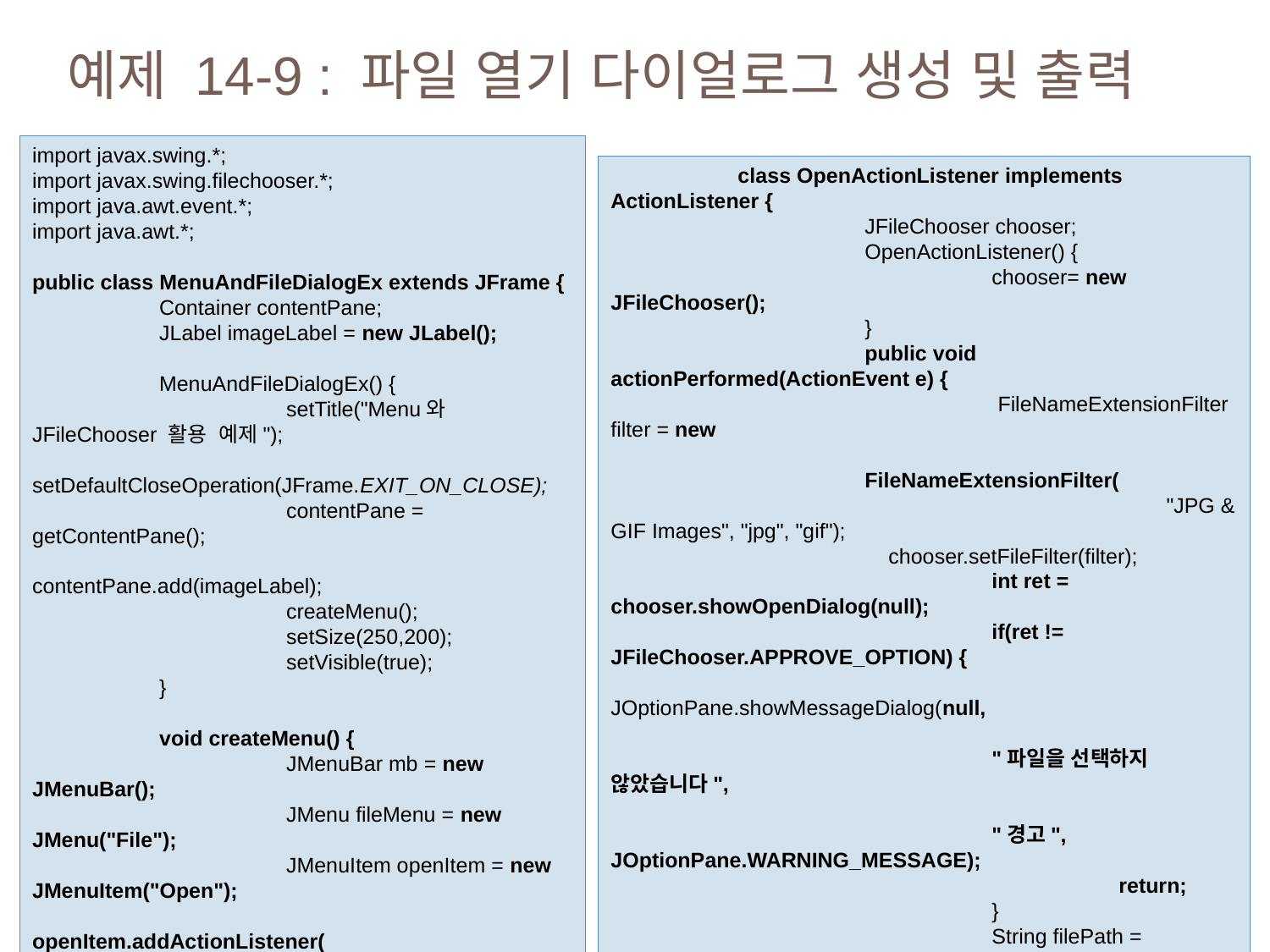

예제 14-9 : 파일 열기 다이얼로그 생성 및 출력
import javax.swing.*;
import javax.swing.filechooser.*;
import java.awt.event.*;
import java.awt.*;

public class MenuAndFileDialogEx extends JFrame {
	Container contentPane;
	JLabel imageLabel = new JLabel();

	MenuAndFileDialogEx() {
		setTitle("Menu와 JFileChooser 활용  예제");
		setDefaultCloseOperation(JFrame.EXIT_ON_CLOSE);
		contentPane = getContentPane();
		contentPane.add(imageLabel);
		createMenu();
		setSize(250,200);
		setVisible(true);
	}

	void createMenu() {
		JMenuBar mb = new JMenuBar();
		JMenu fileMenu = new JMenu("File");
		JMenuItem openItem = new JMenuItem("Open");
		openItem.addActionListener(
				new OpenActionListener());
		fileMenu.add(openItem);
		mb.add(fileMenu);
		this.setJMenuBar(mb);
}
	class OpenActionListener implements ActionListener {
		JFileChooser chooser;
		OpenActionListener() {
			chooser= new JFileChooser();
		}
		public void actionPerformed(ActionEvent e) {
			 FileNameExtensionFilter filter = new
						FileNameExtensionFilter(
				        "JPG & GIF Images", "jpg", "gif");
		    chooser.setFileFilter(filter);
			int ret = chooser.showOpenDialog(null);
			if(ret != JFileChooser.APPROVE_OPTION) {
				JOptionPane.showMessageDialog(null,
							"파일을 선택하지 않았습니다",
							"경고", JOptionPane.WARNING_MESSAGE);
				return;
			}
			String filePath = chooser.getSelectedFile().getPath();
			imageLabel.setIcon(new ImageIcon(filePath));
			pack();
		}
	}
	public static void main(String [] args) {
		new MenuAndFileDialogEx();
	}
}
26